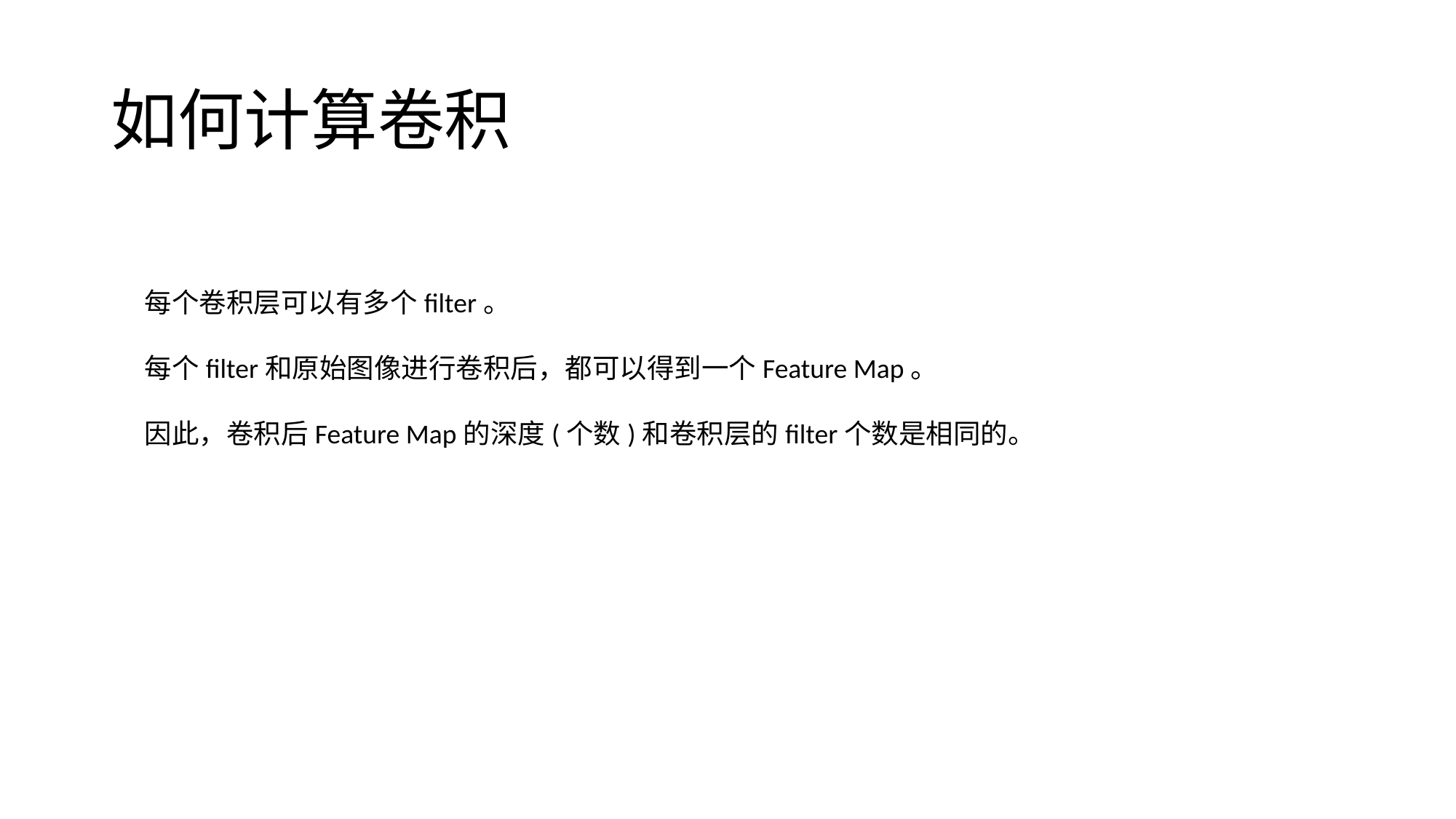

# 如何计算卷积
每个卷积层可以有多个filter。

每个filter和原始图像进行卷积后，都可以得到一个Feature Map。

因此，卷积后Feature Map的深度(个数)和卷积层的filter个数是相同的。